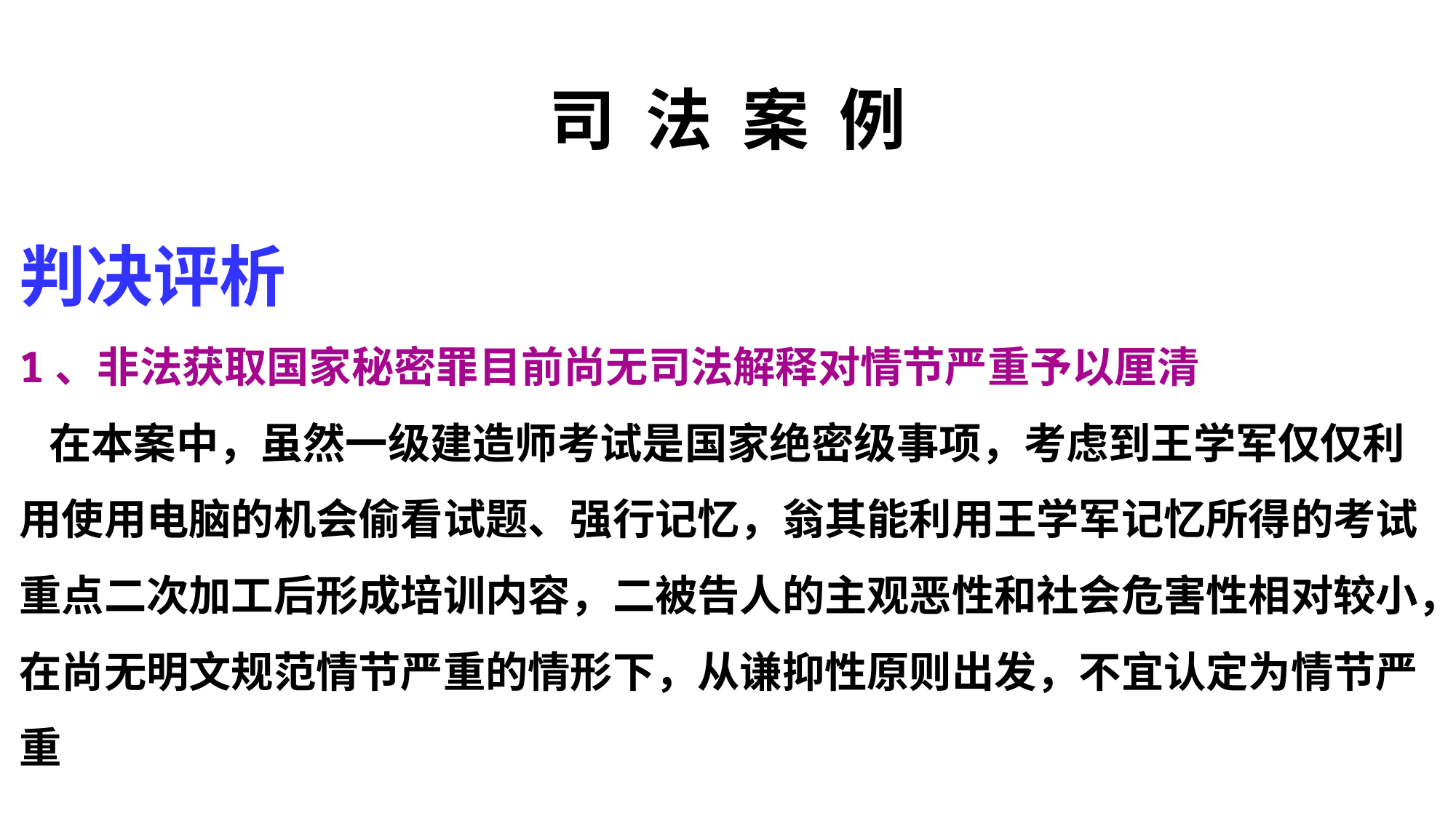

# 司  法  案  例
判决评析
1、非法获取国家秘密罪目前尚无司法解释对情节严重予以厘清
  在本案中，虽然一级建造师考试是国家绝密级事项，考虑到王学军仅仅利用使用电脑的机会偷看试题、强行记忆，翁其能利用王学军记忆所得的考试重点二次加工后形成培训内容，二被告人的主观恶性和社会危害性相对较小，在尚无明文规范情节严重的情形下，从谦抑性原则出发，不宜认定为情节严重